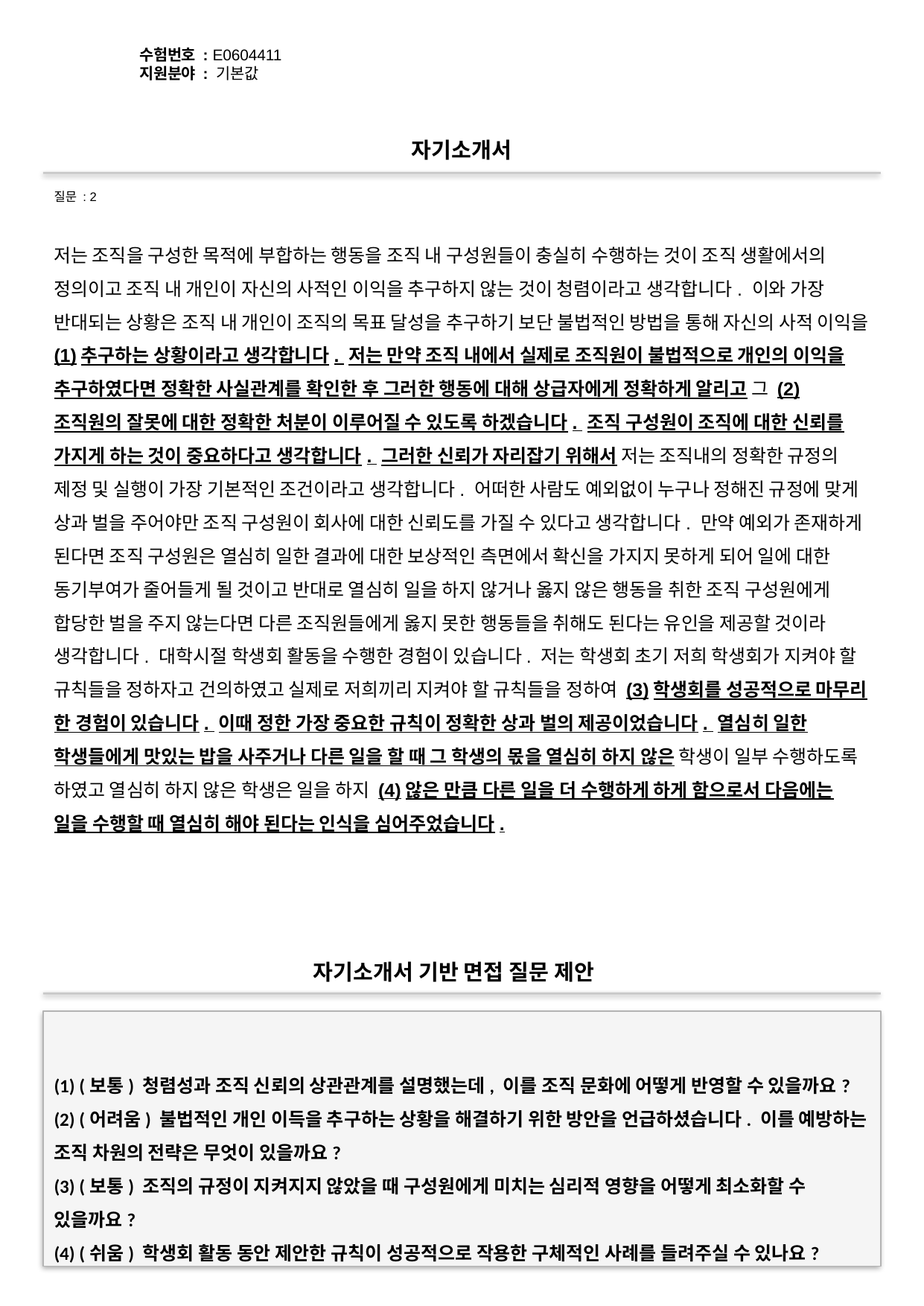

수험번호 : E0604411
지원분야 : 기본값
#

자기소개서

질문 : 2

저는 조직을 구성한 목적에 부합하는 행동을 조직 내 구성원들이 충실히 수행하는 것이 조직 생활에서의 정의이고 조직 내 개인이 자신의 사적인 이익을 추구하지 않는 것이 청렴이라고 생각합니다. 이와 가장 반대되는 상황은 조직 내 개인이 조직의 목표 달성을 추구하기 보단 불법적인 방법을 통해 자신의 사적 이익을 (1)추구하는 상황이라고 생각합니다. 저는 만약 조직 내에서 실제로 조직원이 불법적으로 개인의 이익을 추구하였다면 정확한 사실관계를 확인한 후 그러한 행동에 대해 상급자에게 정확하게 알리고 그 (2)조직원의 잘못에 대한 정확한 처분이 이루어질 수 있도록 하겠습니다. 조직 구성원이 조직에 대한 신뢰를 가지게 하는 것이 중요하다고 생각합니다. 그러한 신뢰가 자리잡기 위해서 저는 조직내의 정확한 규정의 제정 및 실행이 가장 기본적인 조건이라고 생각합니다. 어떠한 사람도 예외없이 누구나 정해진 규정에 맞게 상과 벌을 주어야만 조직 구성원이 회사에 대한 신뢰도를 가질 수 있다고 생각합니다. 만약 예외가 존재하게 된다면 조직 구성원은 열심히 일한 결과에 대한 보상적인 측면에서 확신을 가지지 못하게 되어 일에 대한 동기부여가 줄어들게 될 것이고 반대로 열심히 일을 하지 않거나 옳지 않은 행동을 취한 조직 구성원에게 합당한 벌을 주지 않는다면 다른 조직원들에게 옳지 못한 행동들을 취해도 된다는 유인을 제공할 것이라 생각합니다. 대학시절 학생회 활동을 수행한 경험이 있습니다. 저는 학생회 초기 저희 학생회가 지켜야 할 규칙들을 정하자고 건의하였고 실제로 저희끼리 지켜야 할 규칙들을 정하여 (3)학생회를 성공적으로 마무리 한 경험이 있습니다. 이때 정한 가장 중요한 규칙이 정확한 상과 벌의 제공이었습니다. 열심히 일한 학생들에게 맛있는 밥을 사주거나 다른 일을 할 때 그 학생의 몫을 열심히 하지 않은 학생이 일부 수행하도록 하였고 열심히 하지 않은 학생은 일을 하지 (4)않은 만큼 다른 일을 더 수행하게 하게 함으로서 다음에는 일을 수행할 때 열심히 해야 된다는 인식을 심어주었습니다.

자기소개서 기반 면접 질문 제안

(1) (보통) 청렴성과 조직 신뢰의 상관관계를 설명했는데, 이를 조직 문화에 어떻게 반영할 수 있을까요?
(2) (어려움) 불법적인 개인 이득을 추구하는 상황을 해결하기 위한 방안을 언급하셨습니다. 이를 예방하는 조직 차원의 전략은 무엇이 있을까요?
(3) (보통) 조직의 규정이 지켜지지 않았을 때 구성원에게 미치는 심리적 영향을 어떻게 최소화할 수 있을까요?
(4) (쉬움) 학생회 활동 동안 제안한 규칙이 성공적으로 작용한 구체적인 사례를 들려주실 수 있나요?